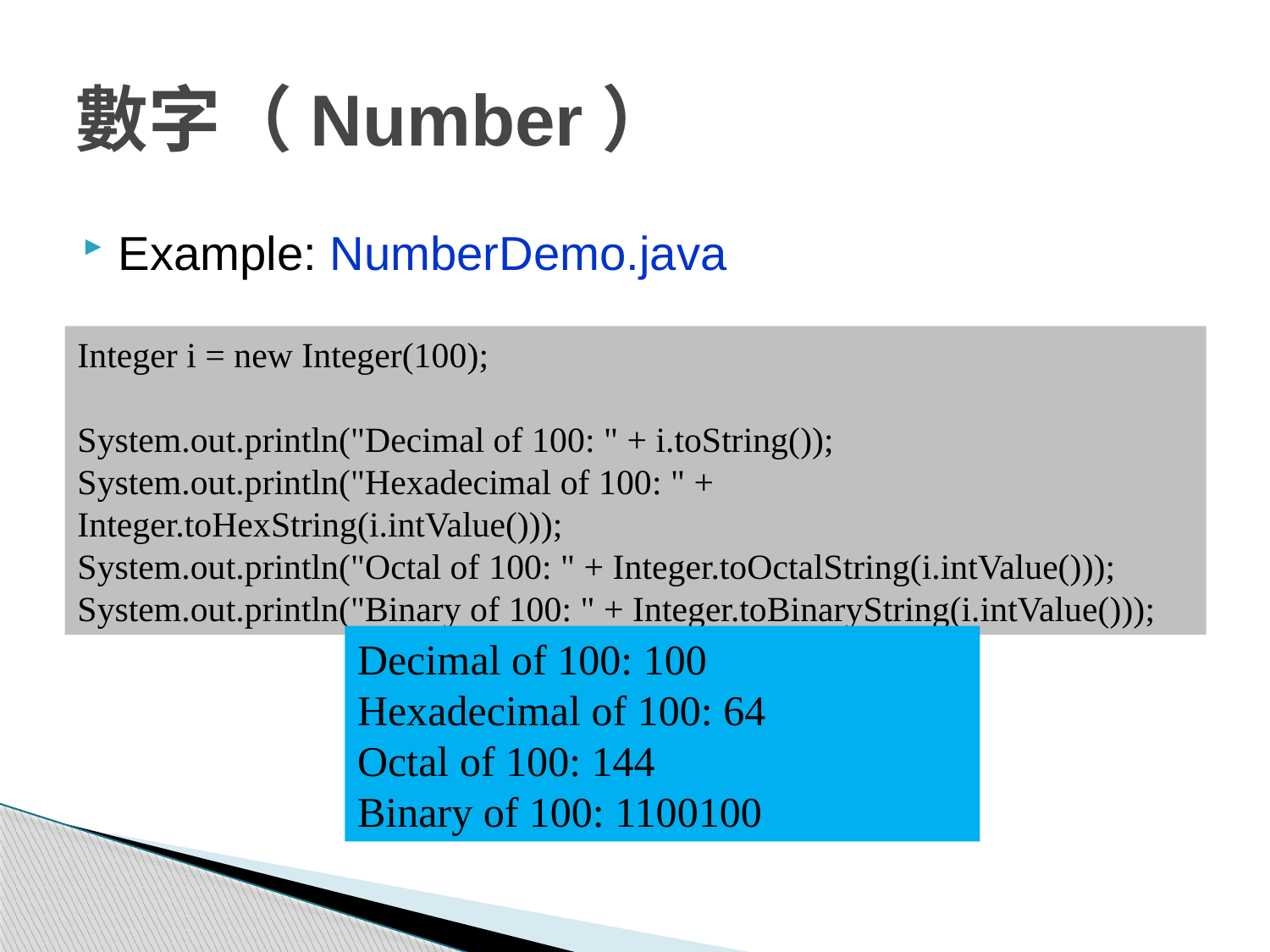

# 數字（Number）
Example: NumberDemo.java
Integer i = new Integer(100);

System.out.println("Decimal of 100: " + i.toString());
System.out.println("Hexadecimal of 100: " + Integer.toHexString(i.intValue()));
System.out.println("Octal of 100: " + Integer.toOctalString(i.intValue()));
System.out.println("Binary of 100: " + Integer.toBinaryString(i.intValue()));
Decimal of 100: 100
Hexadecimal of 100: 64
Octal of 100: 144
Binary of 100: 1100100